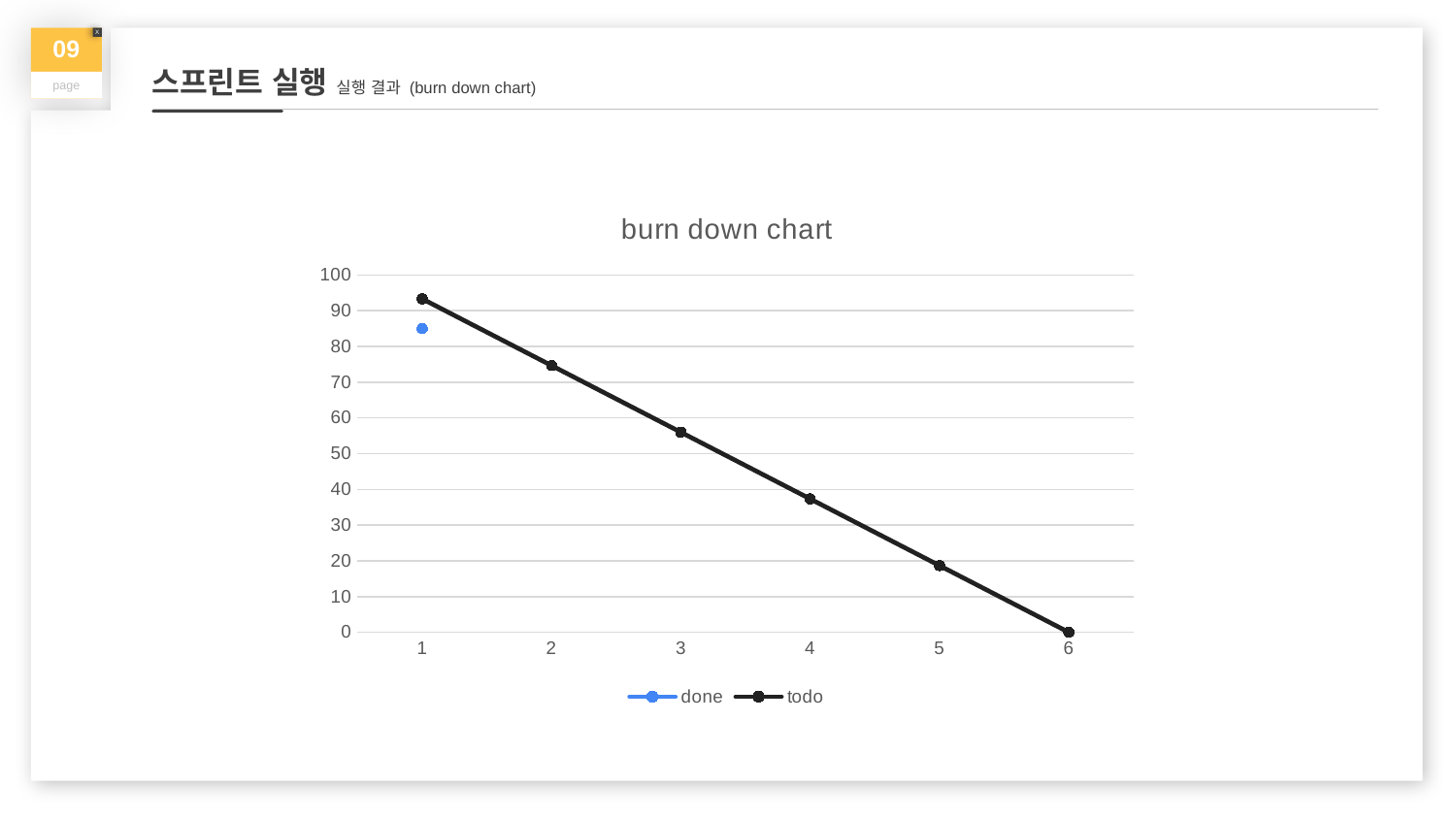

09
page
X
스프린트 실행 실행 결과 (burn down chart)

### Chart: burn down chart

| Category | done | todo |
|---|---|---|
| 1 | 85.0 | 93.33333333333333 |
| 2 | None | 74.66666666666666 |
| 3 | None | 56.0 |
| 4 | None | 37.33333333333333 |
| 5 | None | 18.66666666666667 |
| 6 | None | 0.0 |